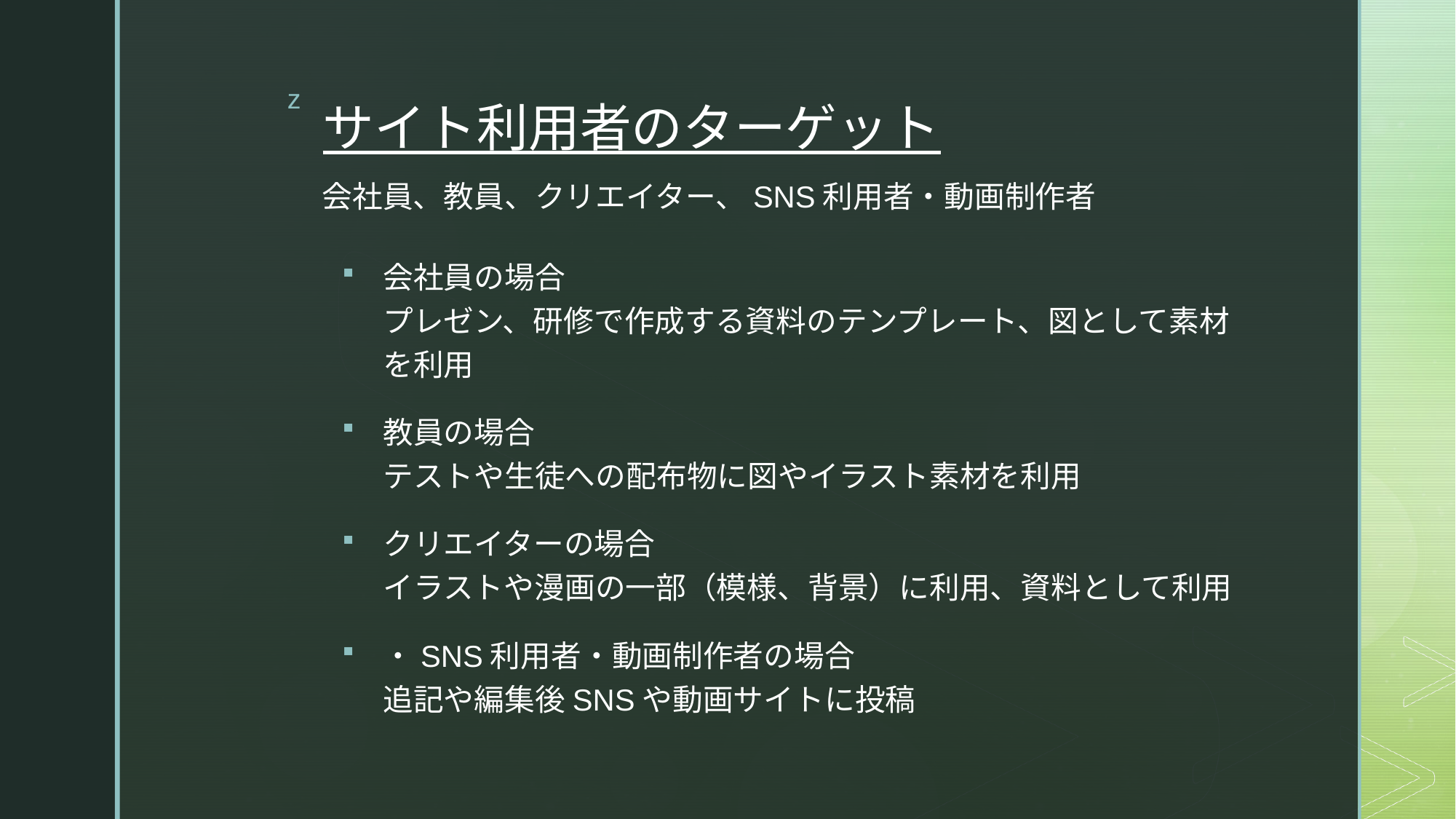

# サイト利用者のターゲット
会社員、教員、クリエイター、SNS利用者・動画制作者
会社員の場合
プレゼン、研修で作成する資料のテンプレート、図として素材を利用
教員の場合
テストや生徒への配布物に図やイラスト素材を利用
クリエイターの場合
イラストや漫画の一部（模様、背景）に利用、資料として利用
・SNS利用者・動画制作者の場合
追記や編集後SNSや動画サイトに投稿